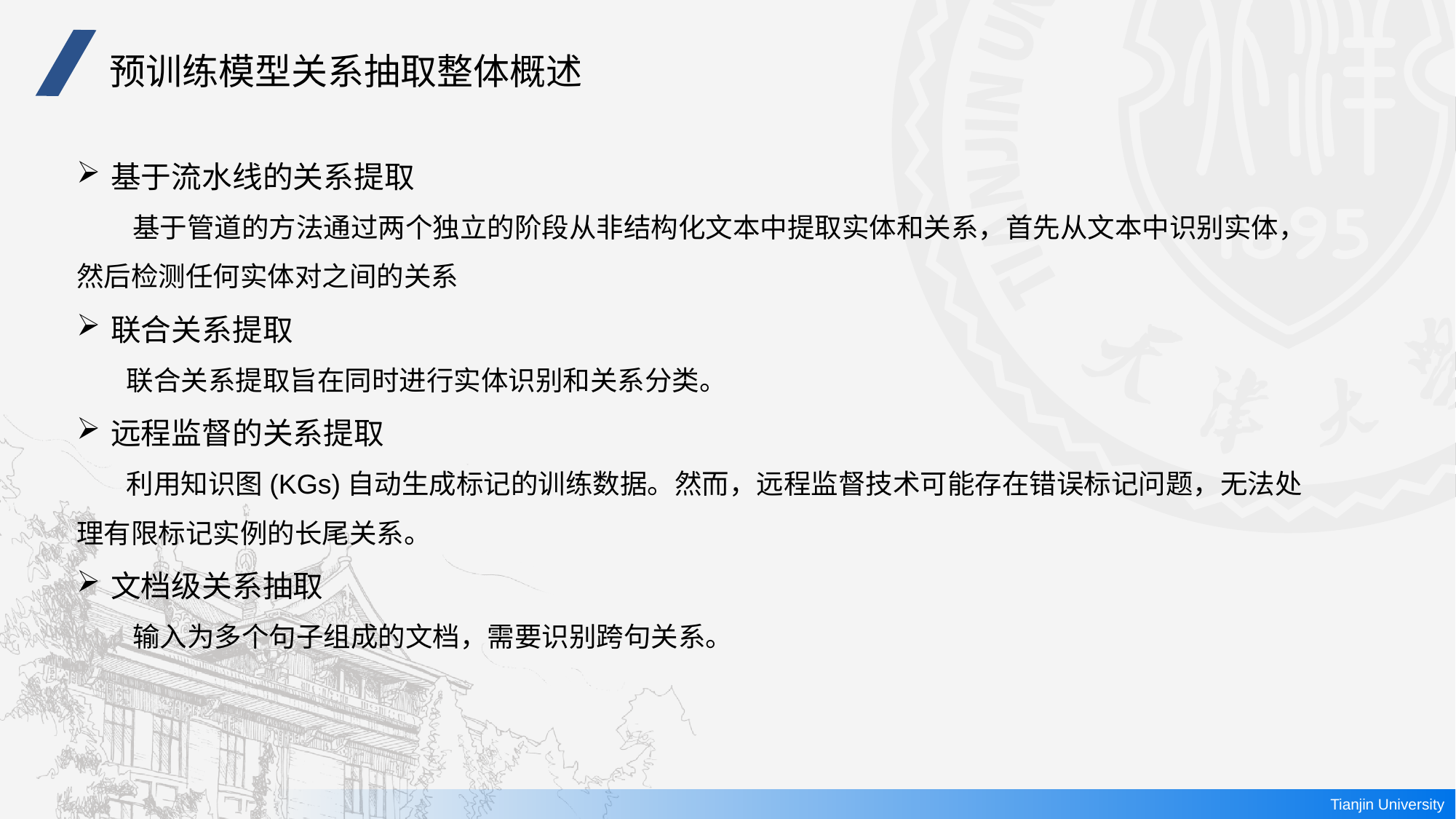

预训练模型关系抽取整体概述
基于流水线的关系提取
        基于管道的方法通过两个独立的阶段从非结构化文本中提取实体和关系，首先从文本中识别实体，然后检测任何实体对之间的关系
联合关系提取
       联合关系提取旨在同时进行实体识别和关系分类。
远程监督的关系提取
       利用知识图(KGs)自动生成标记的训练数据。然而，远程监督技术可能存在错误标记问题，无法处理有限标记实例的长尾关系。
文档级关系抽取
        输入为多个句子组成的文档，需要识别跨句关系。